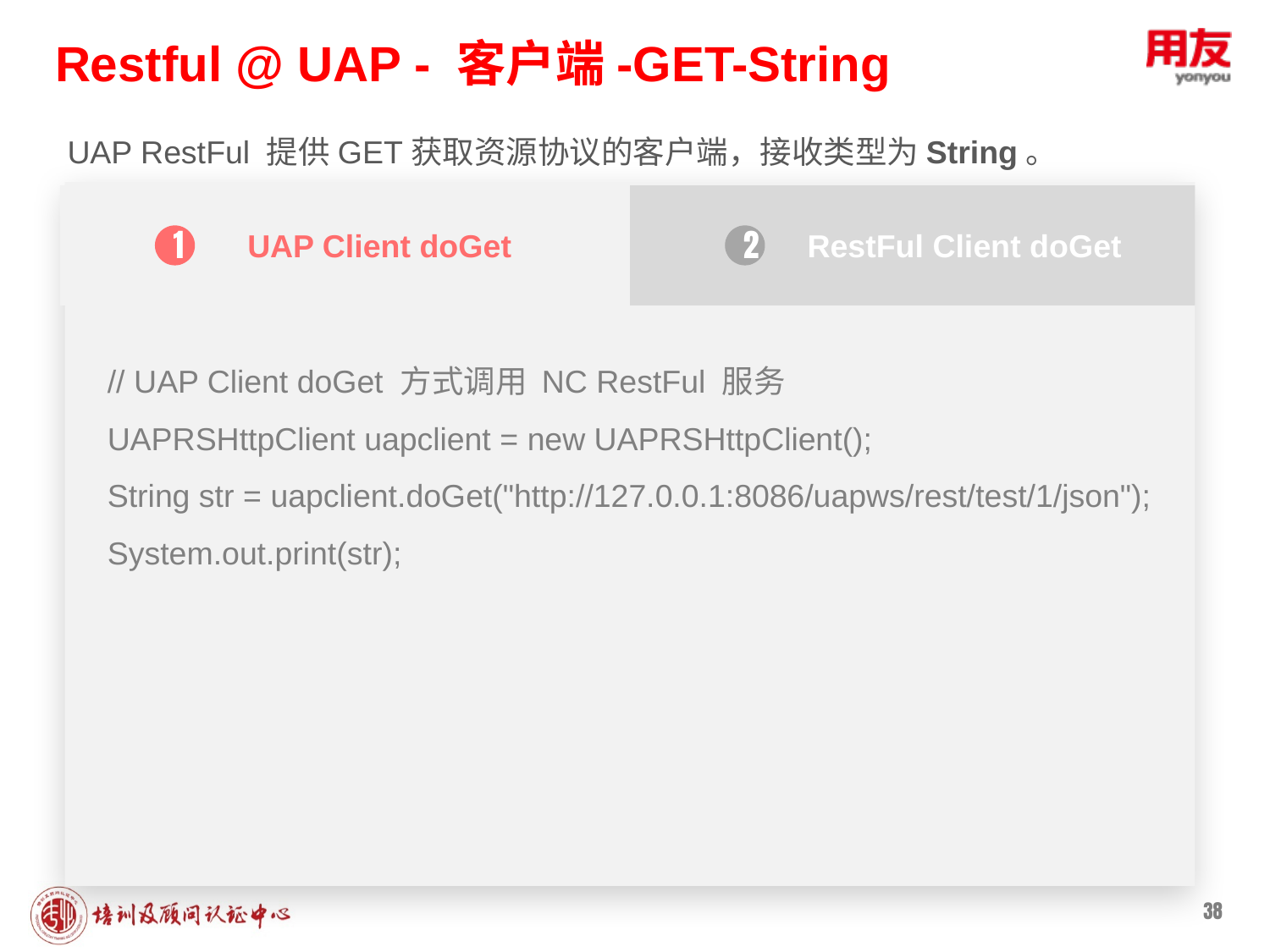

Restful @ UAP - 客户端-GET-String
UAP RestFul 提供GET获取资源协议的客户端，接收类型为String。

UAP Client doGet
1

RestFul Client doGet
2
// UAP Client doGet 方式调用 NC RestFul 服务
UAPRSHttpClient uapclient = new UAPRSHttpClient();
String str = uapclient.doGet("http://127.0.0.1:8086/uapws/rest/test/1/json");
System.out.print(str);